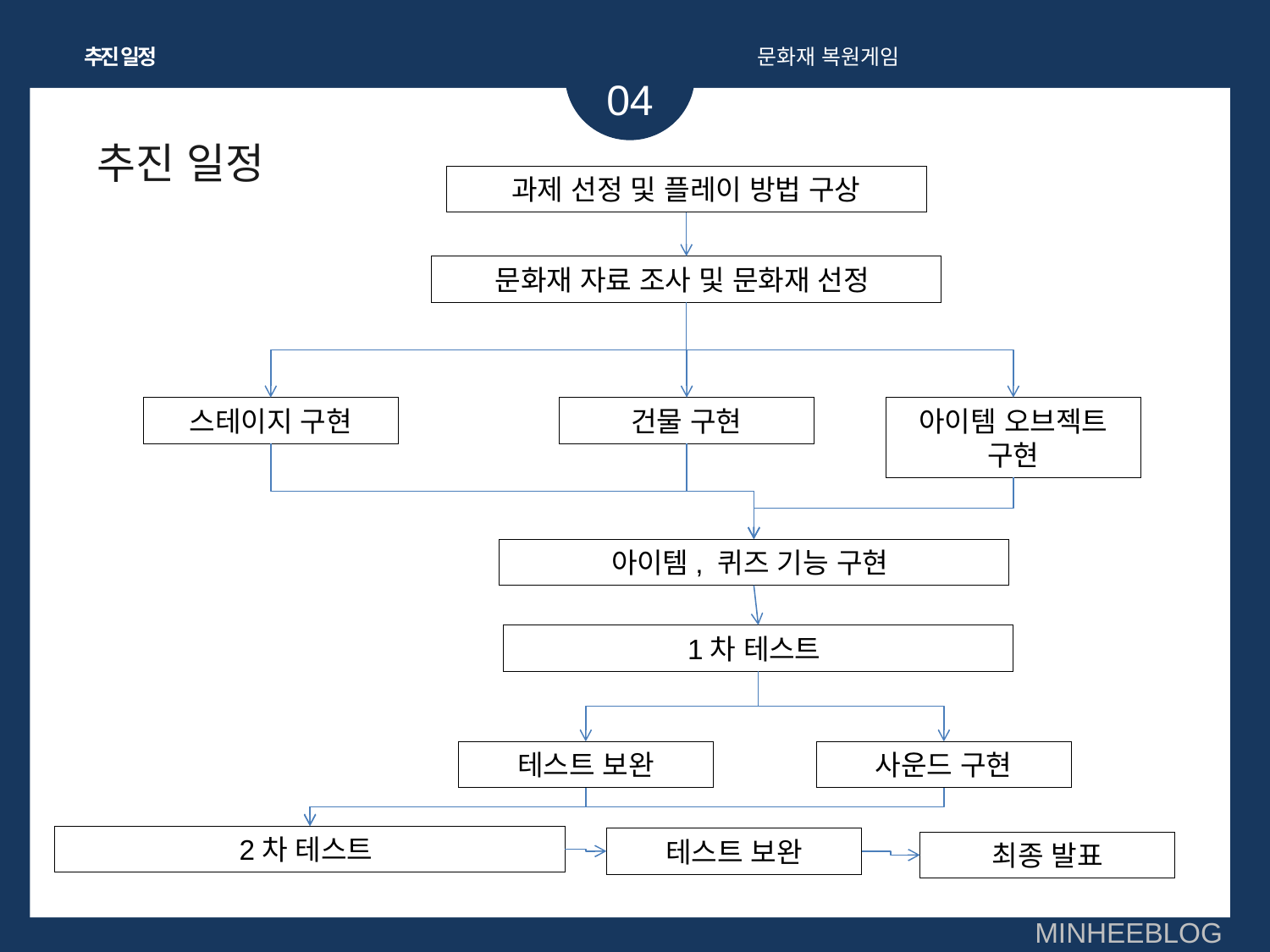

추진 일정
문화재 복원게임
04

추진 일정
과제 선정 및 플레이 방법 구상
문화재 자료 조사 및 문화재 선정
아이템 오브젝트 구현
스테이지 구현
건물 구현
아이템, 퀴즈 기능 구현
1차 테스트
사운드 구현
테스트 보완
2차 테스트
테스트 보완
최종 발표
MINHEEBLOG